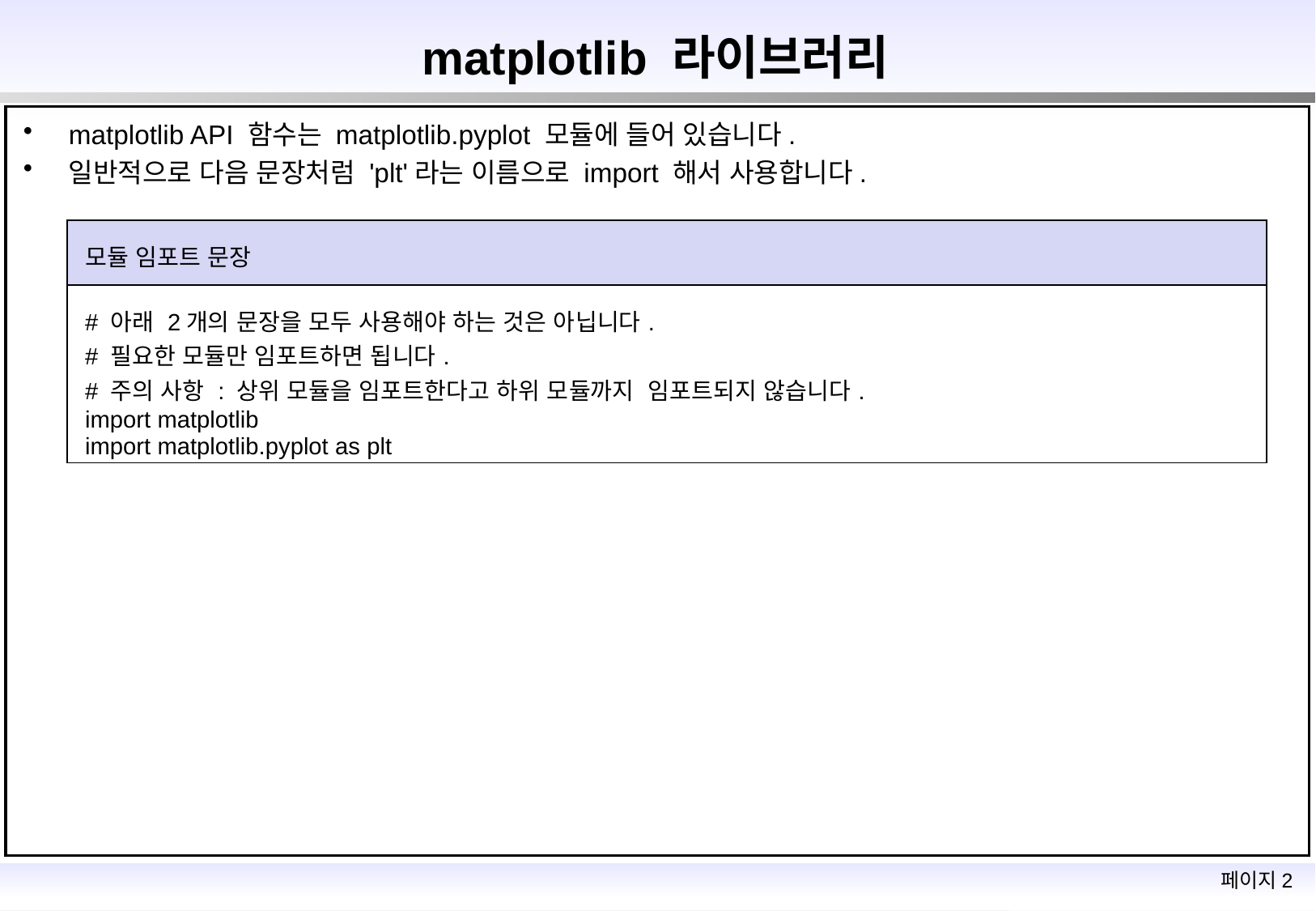

# matplotlib 라이브러리
matplotlib API 함수는 matplotlib.pyplot 모듈에 들어 있습니다.
일반적으로 다음 문장처럼 'plt'라는 이름으로 import 해서 사용합니다.

| 모듈 임포트 문장 |
| --- |
| # 아래 2개의 문장을 모두 사용해야 하는 것은 아닙니다. # 필요한 모듈만 임포트하면 됩니다. # 주의 사항 : 상위 모듈을 임포트한다고 하위 모듈까지 임포트되지 않습니다. import matplotlib import matplotlib.pyplot as plt |